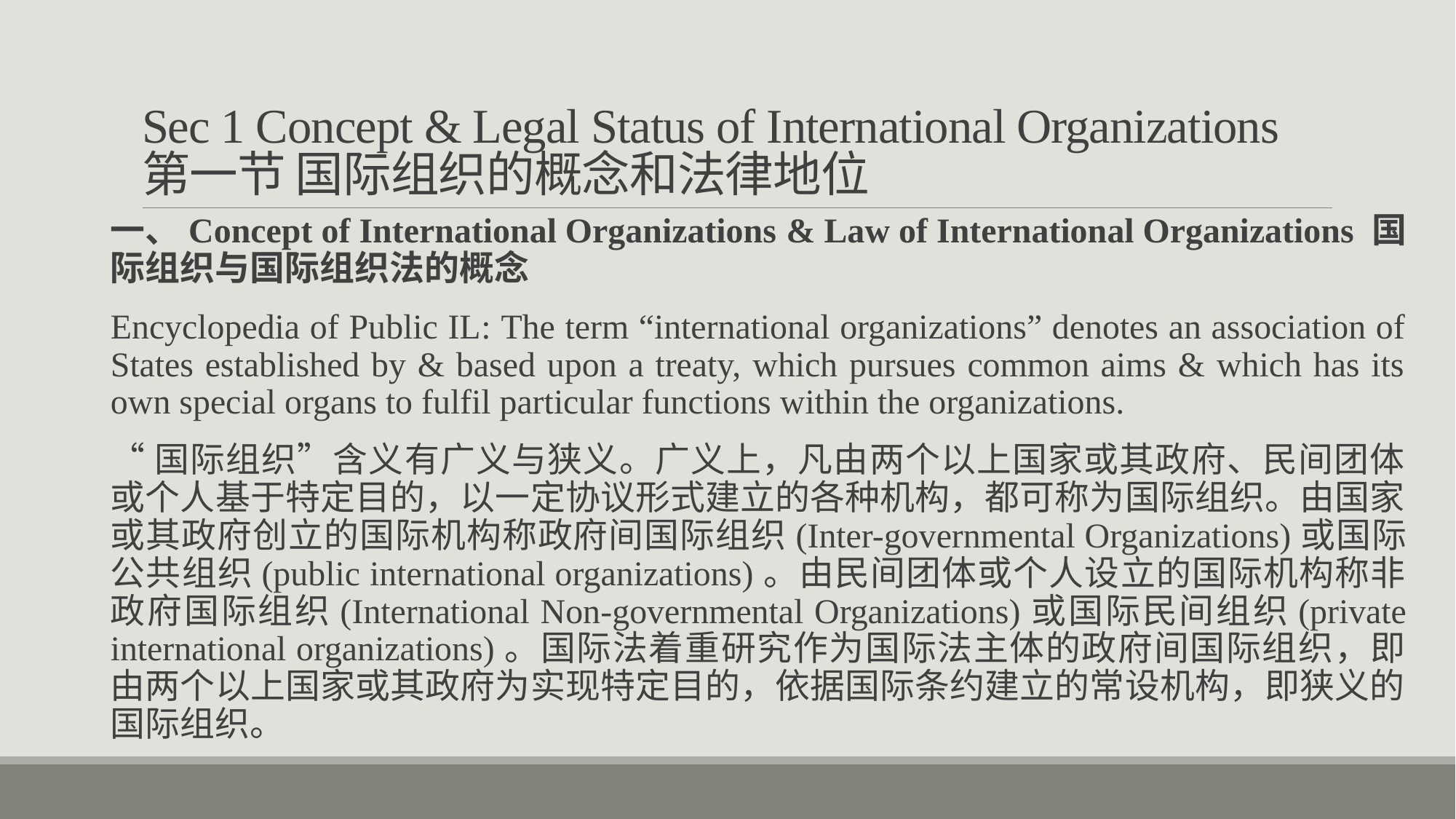

# Sec 1 Concept & Legal Status of International Organizations 第一节 国际组织的概念和法律地位
一、Concept of International Organizations & Law of International Organizations 国际组织与国际组织法的概念
Encyclopedia of Public IL: The term “international organizations” denotes an association of States established by & based upon a treaty, which pursues common aims & which has its own special organs to fulfil particular functions within the organizations.
“国际组织”含义有广义与狭义。广义上，凡由两个以上国家或其政府、民间团体或个人基于特定目的，以一定协议形式建立的各种机构，都可称为国际组织。由国家或其政府创立的国际机构称政府间国际组织(Inter-governmental Organizations)或国际公共组织(public international organizations)。由民间团体或个人设立的国际机构称非政府国际组织(International Non-governmental Organizations)或国际民间组织(private international organizations)。国际法着重研究作为国际法主体的政府间国际组织，即由两个以上国家或其政府为实现特定目的，依据国际条约建立的常设机构，即狭义的国际组织。